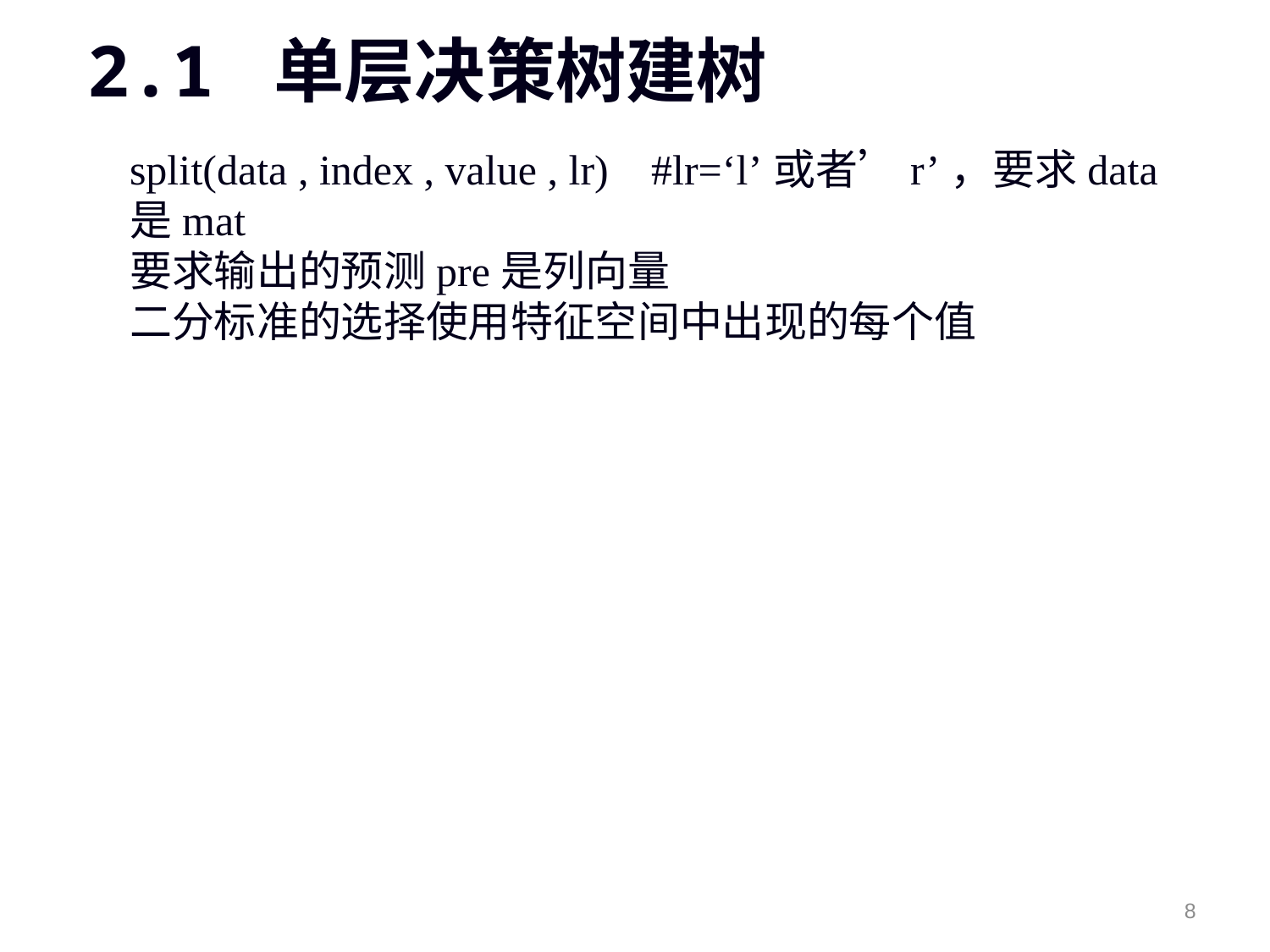

# 2.1 单层决策树建树
split(data , index , value , lr)    #lr=‘l’或者’r’，要求data是mat
要求输出的预测pre是列向量
二分标准的选择使用特征空间中出现的每个值